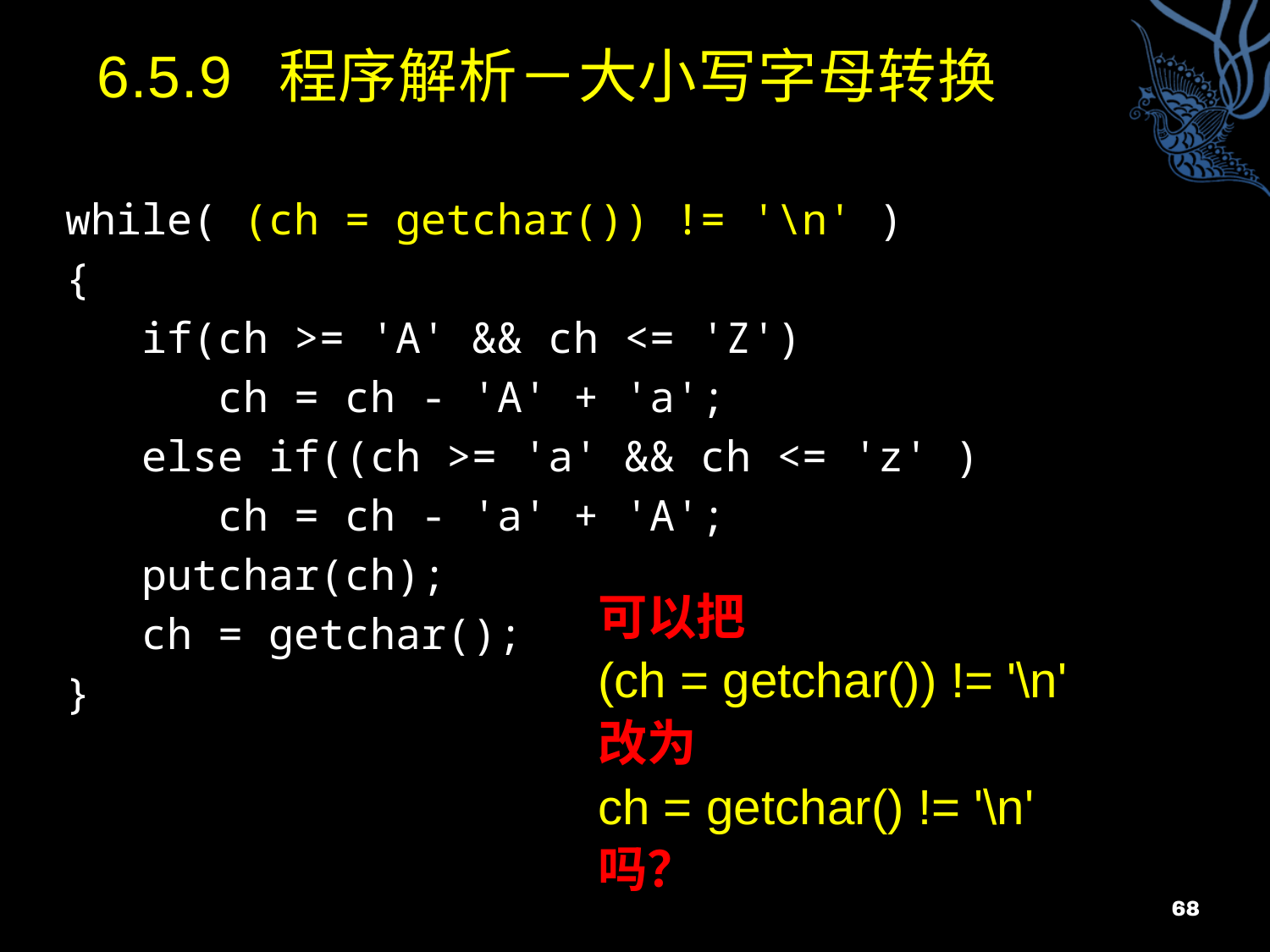

# 6.5.9  程序解析－大小写字母转换
while( (ch = getchar()) != '\n' )
{
   if(ch >= 'A' && ch <= 'Z')
      ch = ch - 'A' + 'a';
   else if((ch >= 'a' && ch <= 'z' )
      ch = ch - 'a' + 'A';
   putchar(ch);
   ch = getchar();
}
可以把
(ch = getchar()) != '\n'
改为
ch = getchar() != '\n'
吗？
68